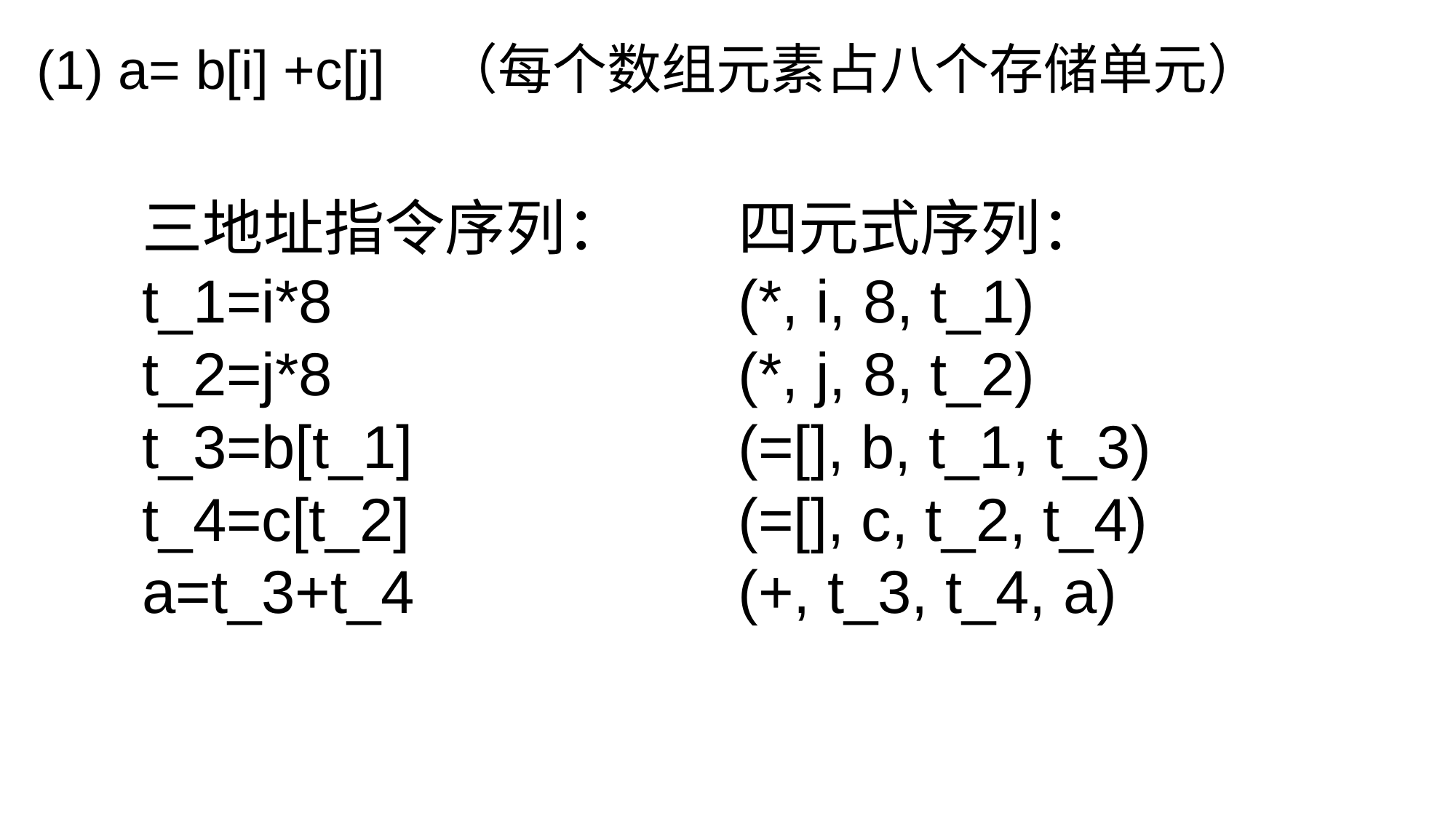

(1) a= b[i] +c[j]   （每个数组元素占八个存储单元）

三地址指令序列：
t_1=i*8
t_2=j*8
t_3=b[t_1]
t_4=c[t_2]
a=t_3+t_4

四元式序列：
(*, i, 8, t_1)
(*, j, 8, t_2)
(=[], b, t_1, t_3)
(=[], c, t_2, t_4)
(+, t_3, t_4, a)